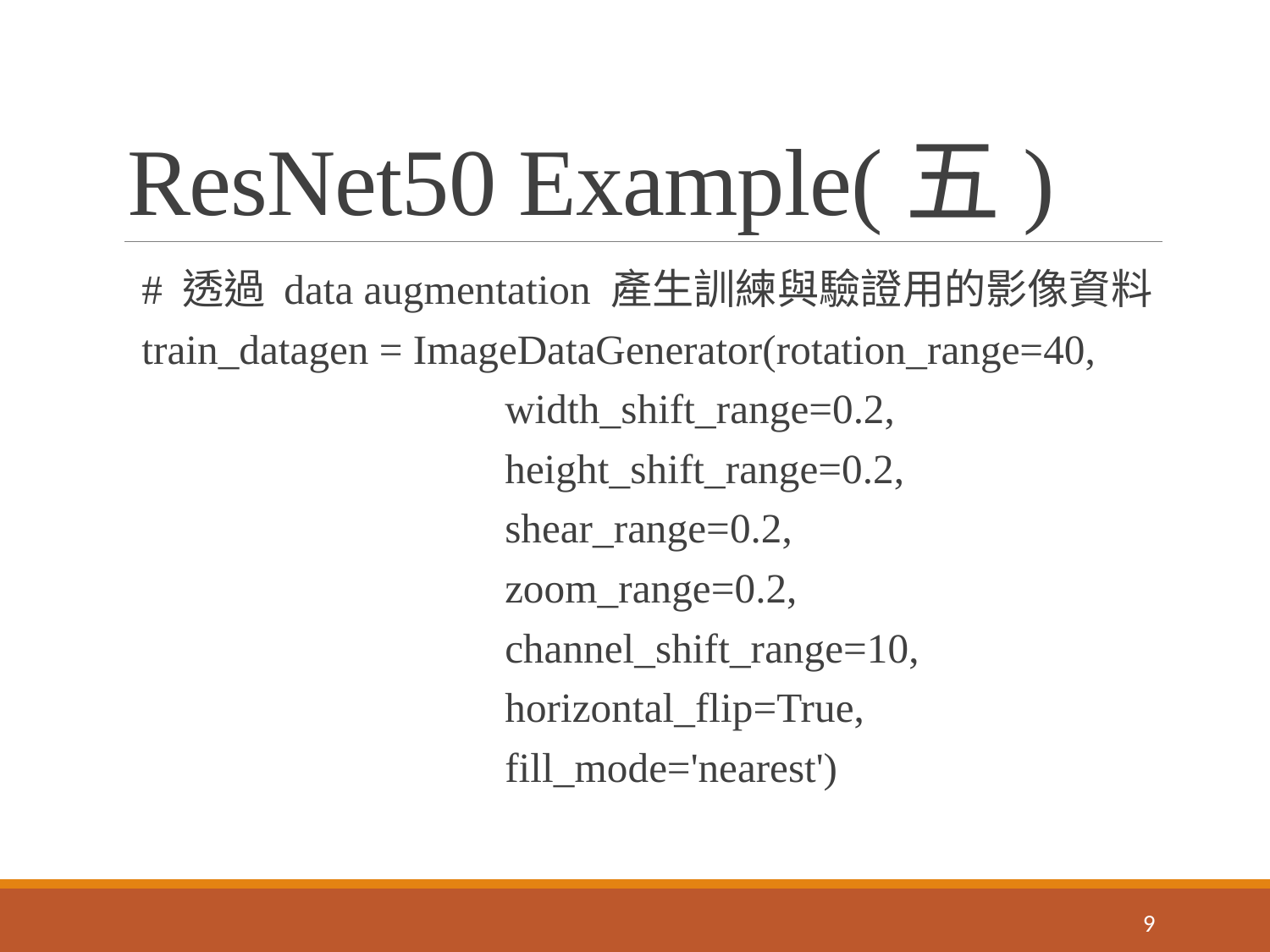

# ResNet50 Example(五)
# 透過 data augmentation 產生訓練與驗證用的影像資料
train_datagen = ImageDataGenerator(rotation_range=40,
                                   width_shift_range=0.2,
                                   height_shift_range=0.2,
                                   shear_range=0.2,
                                   zoom_range=0.2,
                                   channel_shift_range=10,
                                   horizontal_flip=True,
                                   fill_mode='nearest')
9